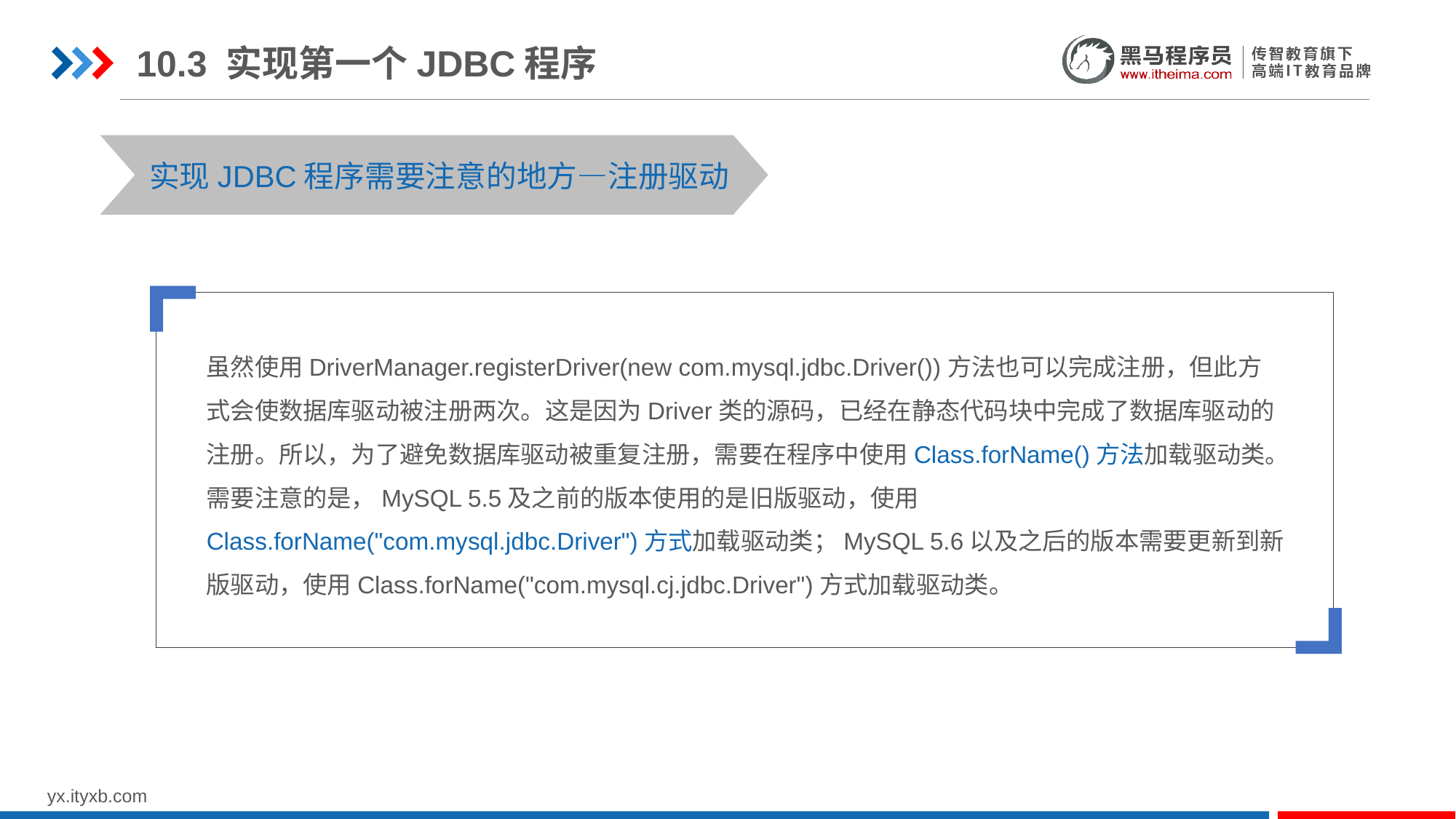

10.3 实现第一个JDBC程序

实现JDBC程序需要注意的地方—注册驱动

虽然使用DriverManager.registerDriver(new com.mysql.jdbc.Driver())方法也可以完成注册，但此方式会使数据库驱动被注册两次。这是因为Driver类的源码，已经在静态代码块中完成了数据库驱动的注册。所以，为了避免数据库驱动被重复注册，需要在程序中使用Class.forName()方法加载驱动类。需要注意的是，MySQL 5.5及之前的版本使用的是旧版驱动，使用Class.forName("com.mysql.jdbc.Driver")方式加载驱动类；MySQL 5.6以及之后的版本需要更新到新版驱动，使用Class.forName("com.mysql.cj.jdbc.Driver")方式加载驱动类。